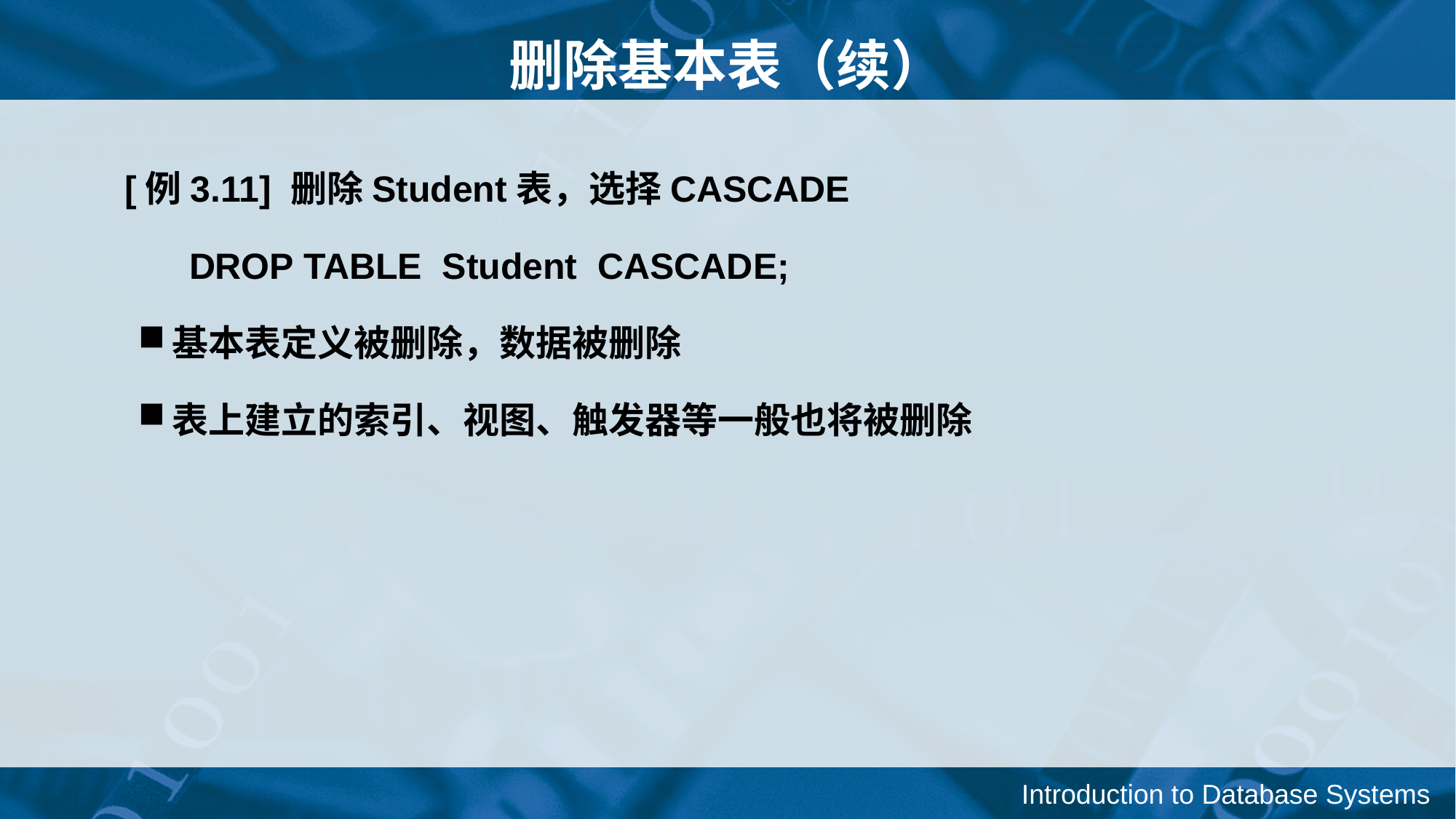

[例3.11] 删除Student表，选择CASCADE
     DROP TABLE  Student  CASCADE;
基本表定义被删除，数据被删除
表上建立的索引、视图、触发器等一般也将被删除
删除基本表（续）